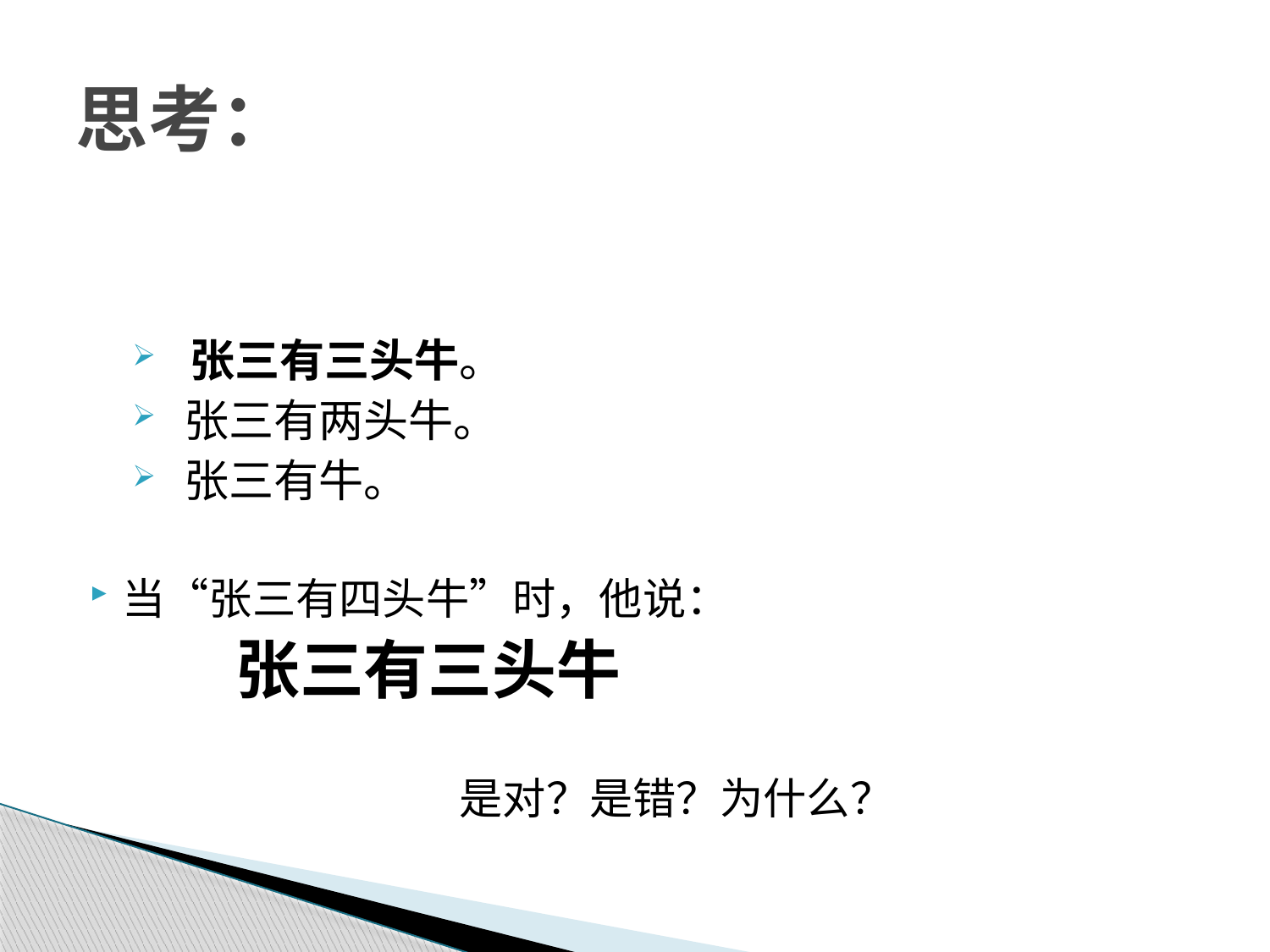

# 思考：

张三有三头牛。
 张三有两头牛。
 张三有牛。

当“张三有四头牛”时，他说：
              张三有三头牛

                                     是对？是错？为什么？